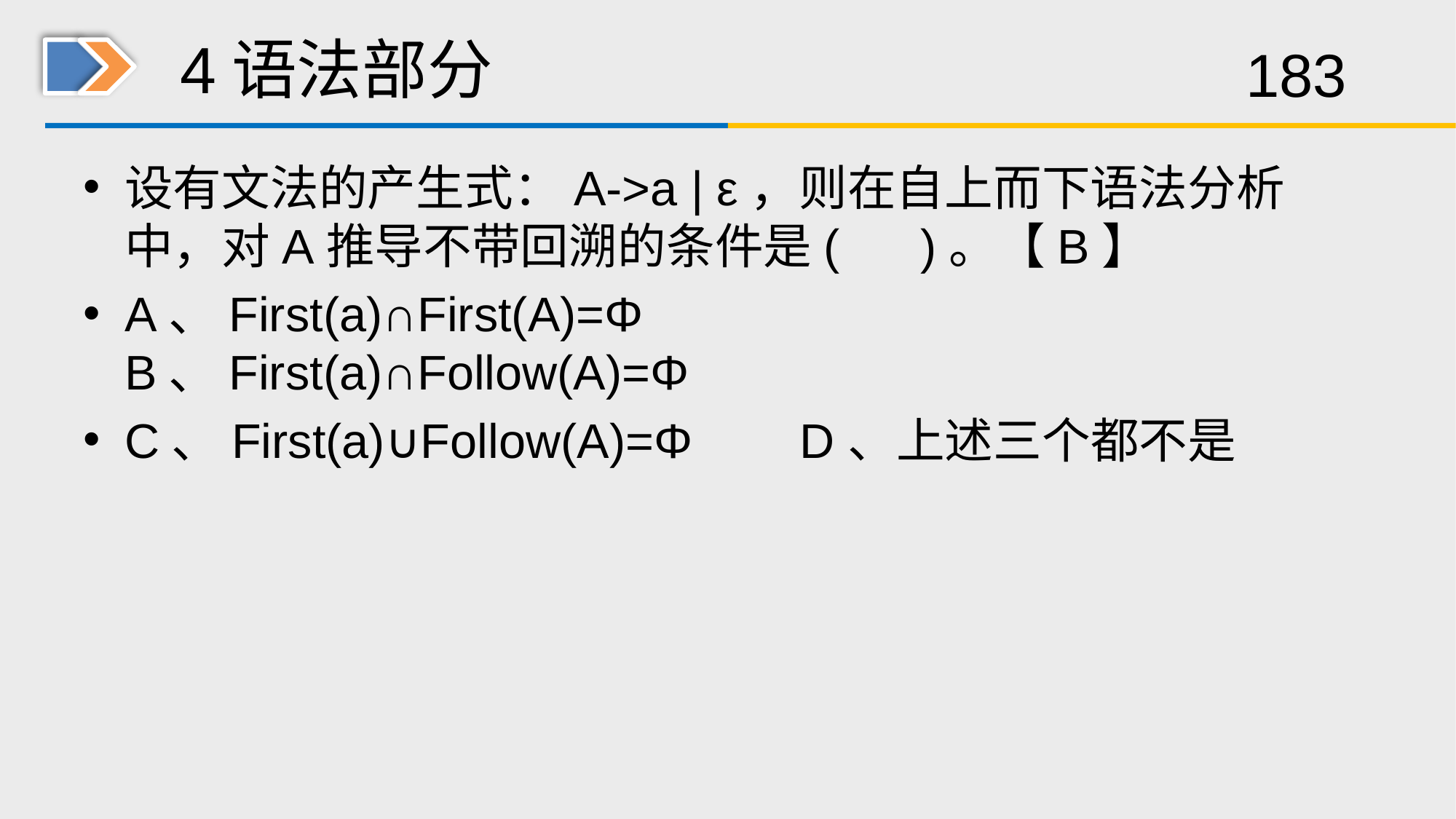

# 4语法部分
183
设有文法的产生式：A->a | ε，则在自上而下语法分析中，对A推导不带回溯的条件是(      )。【B】
A、First(a)∩First(A)=Φ          B、First(a)∩Follow(A)=Φ
C、First(a)∪Follow(A)=Φ        D、上述三个都不是